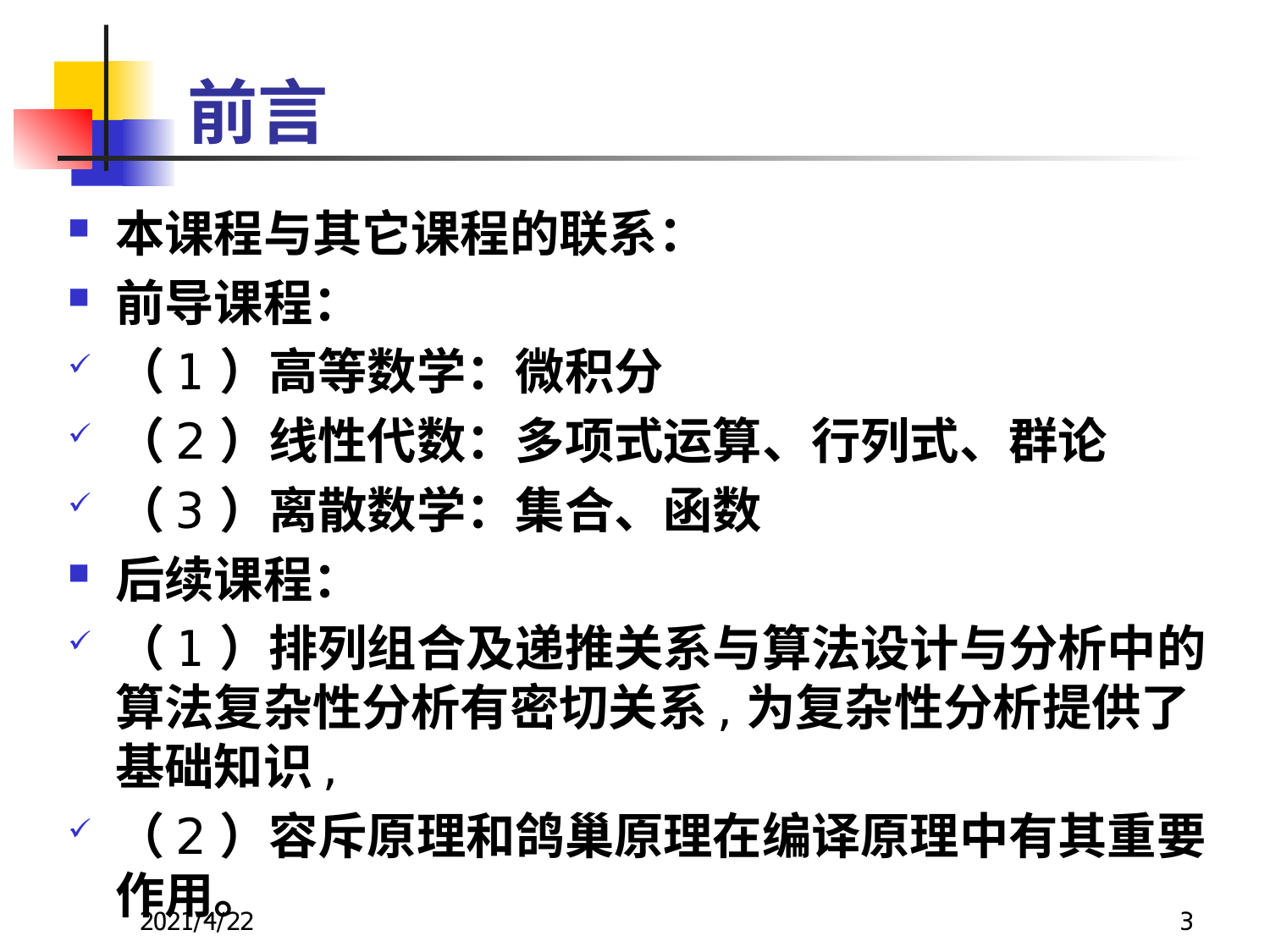

# 前言
本课程与其它课程的联系：
前导课程：
（1）高等数学：微积分
（2）线性代数：多项式运算、行列式、群论
（3）离散数学：集合、函数
后续课程：
（1）排列组合及递推关系与算法设计与分析中的算法复杂性分析有密切关系,为复杂性分析提供了基础知识,
（2）容斥原理和鸽巢原理在编译原理中有其重要作用。
2021/4/22
3